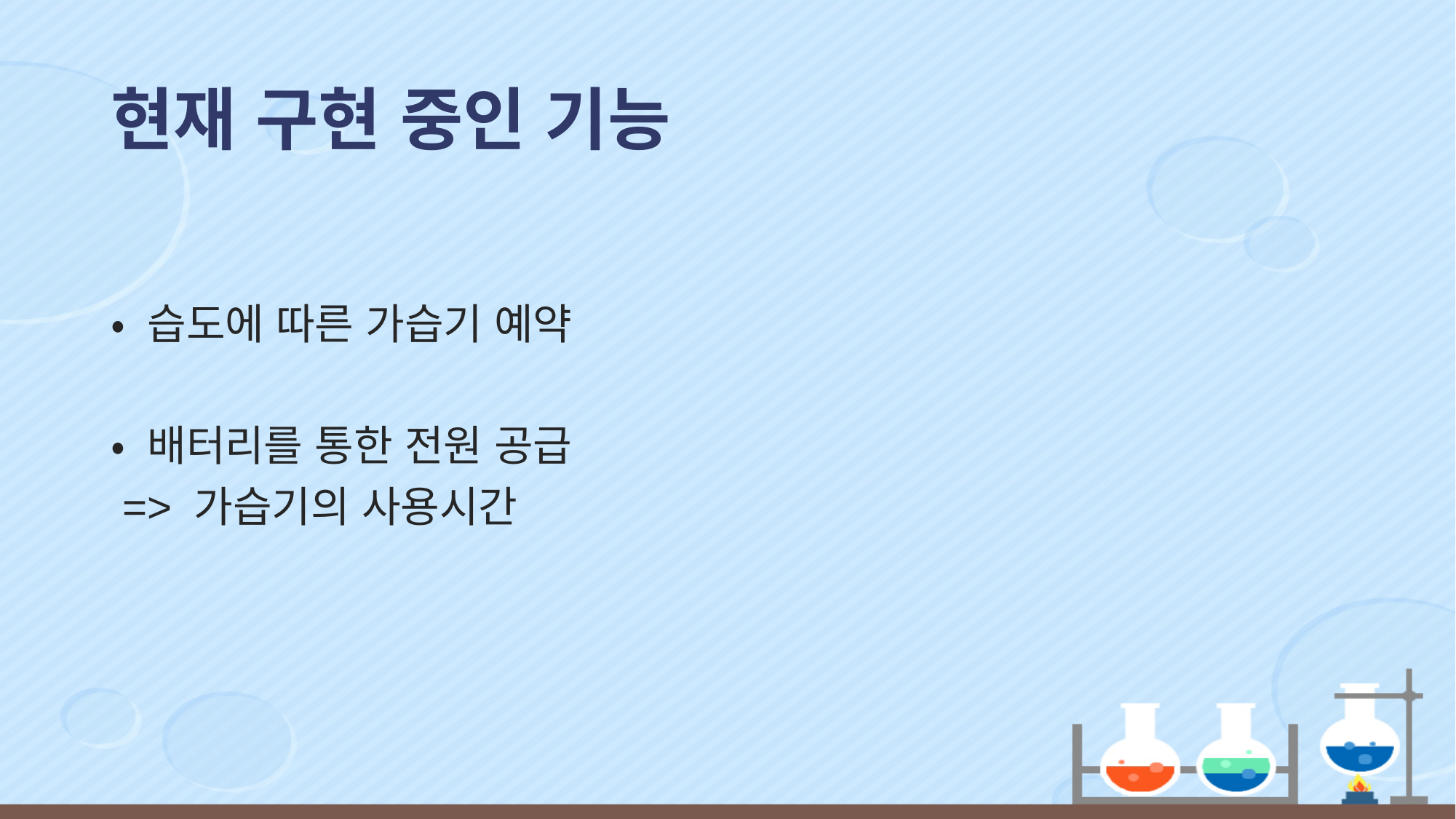

# 현재 구현 중인 기능

• 습도에 따른 가습기 예약

• 배터리를 통한 전원 공급
 => 가습기의 사용시간